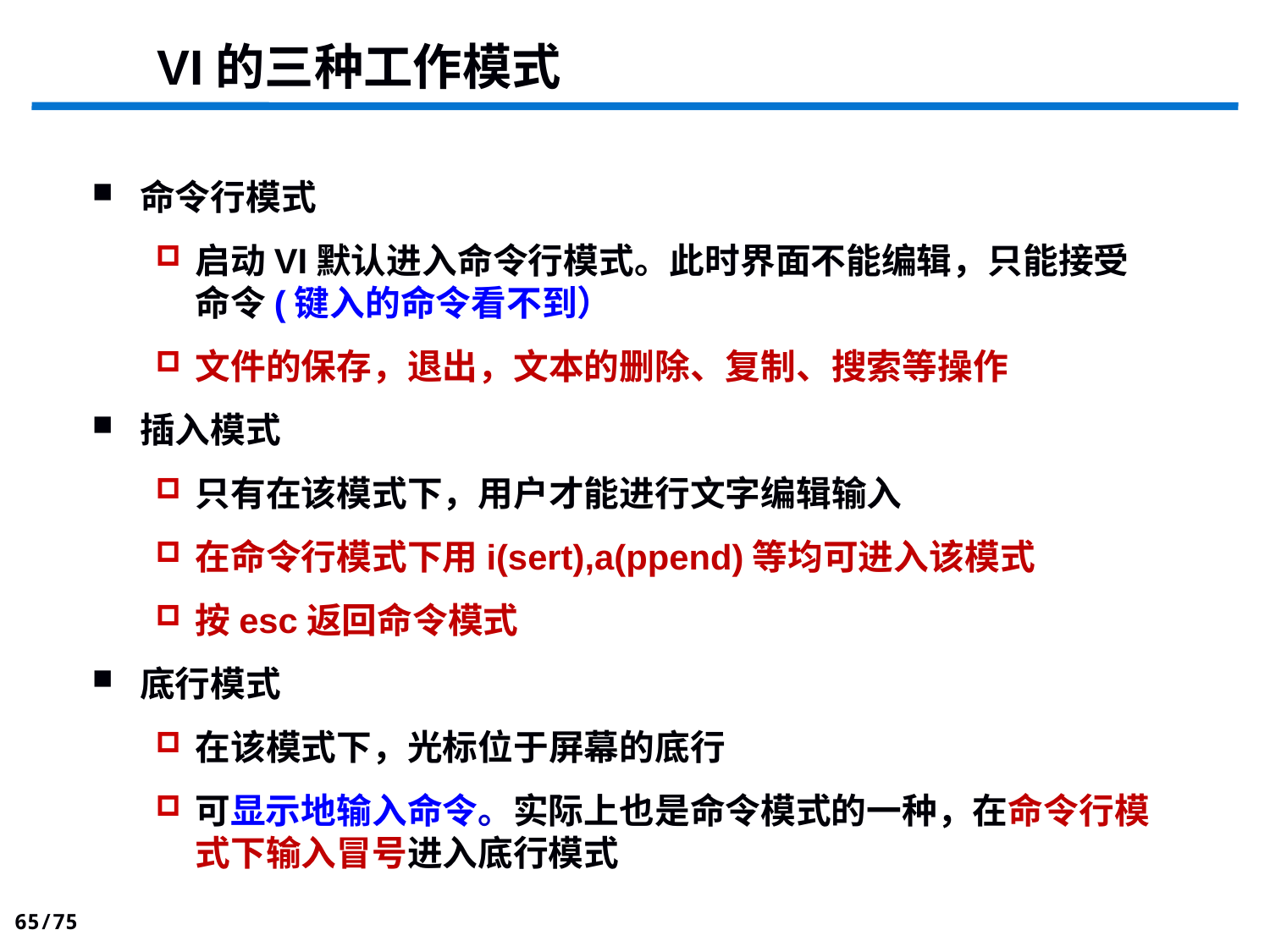

VI的三种工作模式
命令行模式
启动VI默认进入命令行模式。此时界面不能编辑，只能接受命令(键入的命令看不到）
文件的保存，退出，文本的删除、复制、搜索等操作
插入模式
只有在该模式下，用户才能进行文字编辑输入
在命令行模式下用i(sert),a(ppend)等均可进入该模式
按esc返回命令模式
底行模式
在该模式下，光标位于屏幕的底行
可显示地输入命令。实际上也是命令模式的一种，在命令行模式下输入冒号进入底行模式